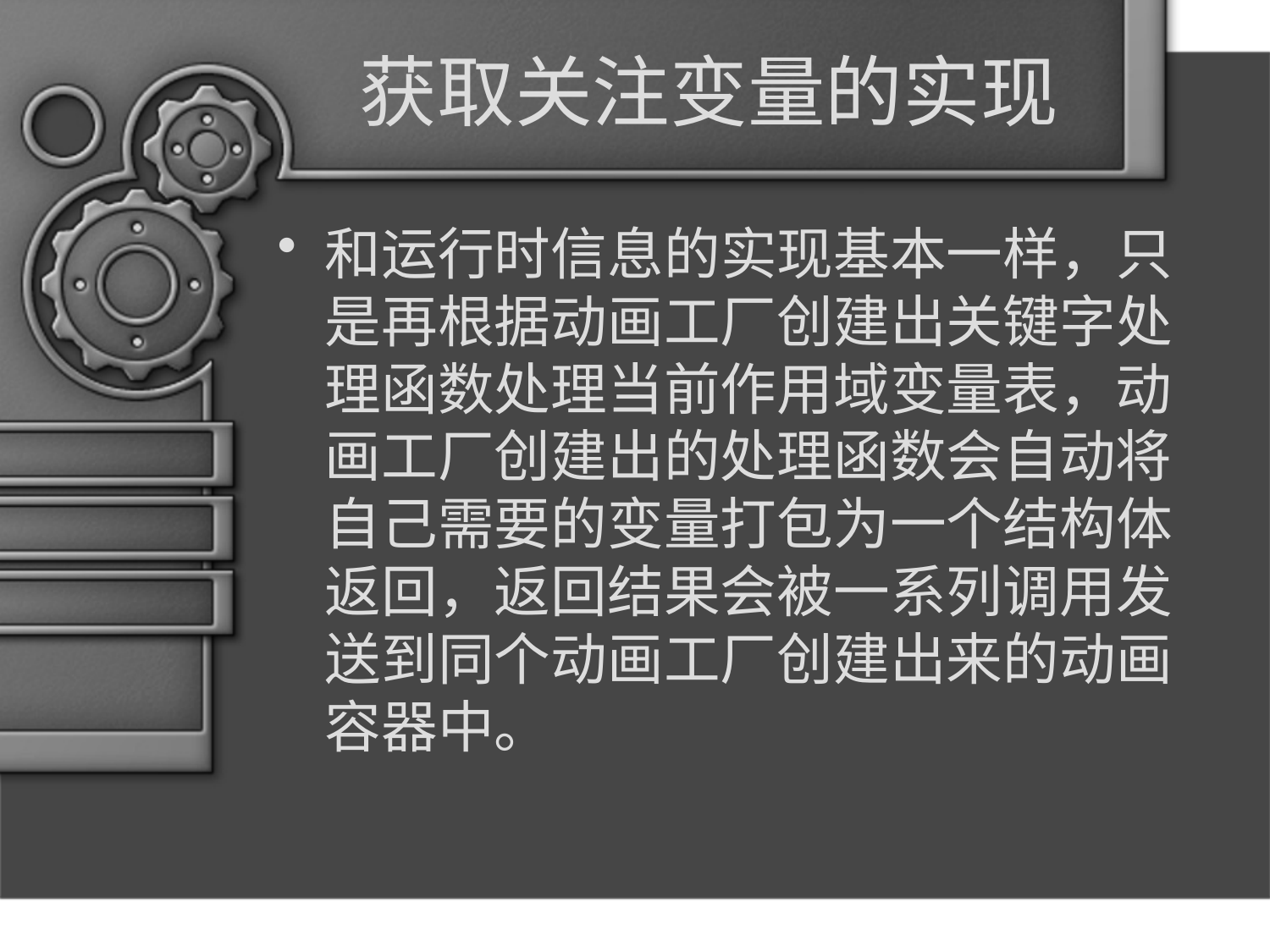

# 获取关注变量的实现
和运行时信息的实现基本一样，只是再根据动画工厂创建出关键字处理函数处理当前作用域变量表，动画工厂创建出的处理函数会自动将自己需要的变量打包为一个结构体返回，返回结果会被一系列调用发送到同个动画工厂创建出来的动画容器中。